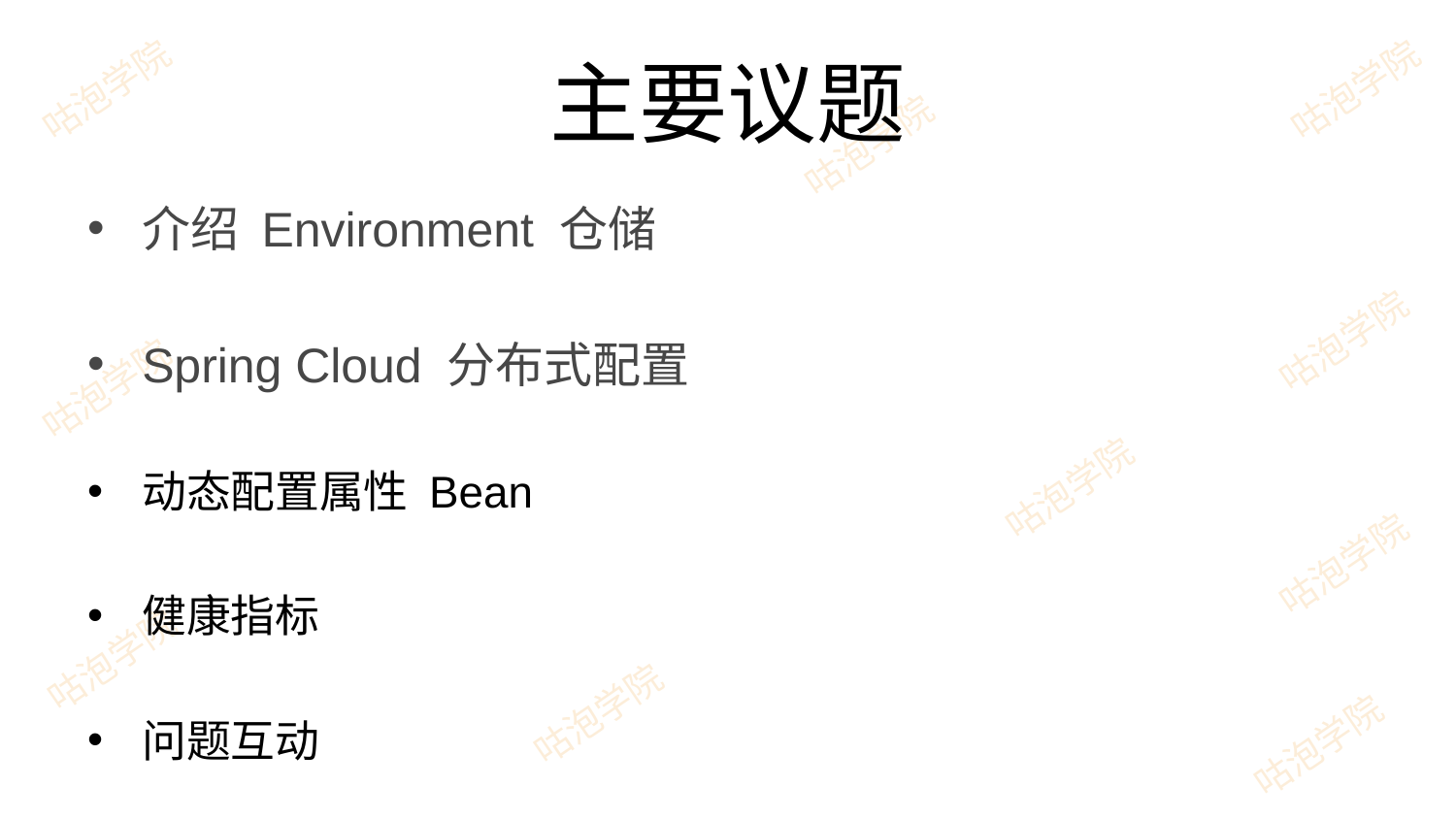

# 主要议题
介绍 Environment 仓储

Spring Cloud 分布式配置

动态配置属性 Bean

健康指标

问题互动